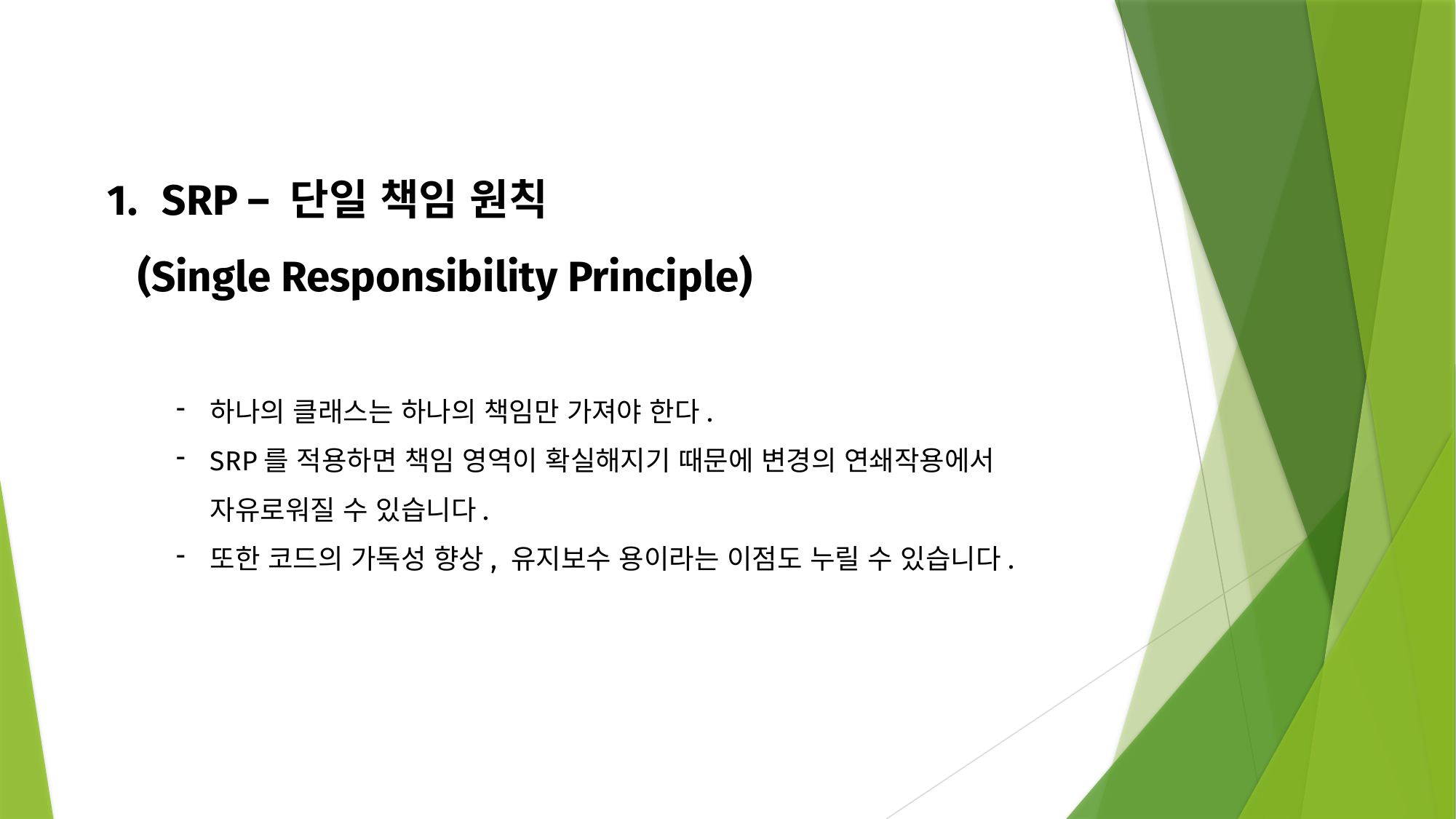

SRP – 단일 책임 원칙
   (Single Responsibility Principle)
하나의 클래스는 하나의 책임만 가져야 한다.
SRP를 적용하면 책임 영역이 확실해지기 때문에 변경의 연쇄작용에서
자유로워질 수 있습니다.
또한 코드의 가독성 향상, 유지보수 용이라는 이점도 누릴 수 있습니다.